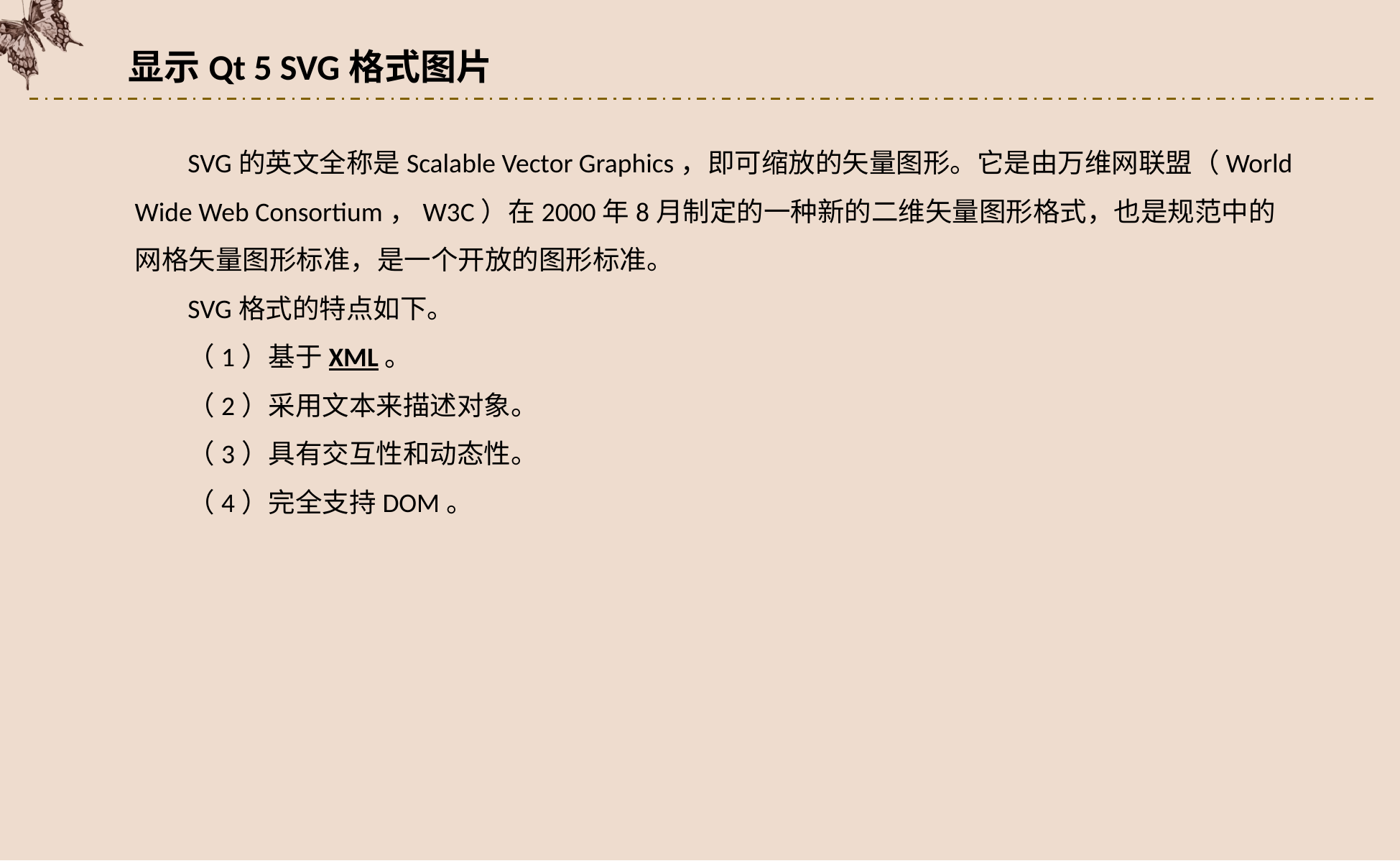

显示Qt 5 SVG格式图片
SVG的英文全称是Scalable Vector Graphics，即可缩放的矢量图形。它是由万维网联盟（World Wide Web Consortium，W3C）在2000年8月制定的一种新的二维矢量图形格式，也是规范中的网格矢量图形标准，是一个开放的图形标准。
SVG格式的特点如下。
（1）基于XML。
（2）采用文本来描述对象。
（3）具有交互性和动态性。
（4）完全支持DOM。